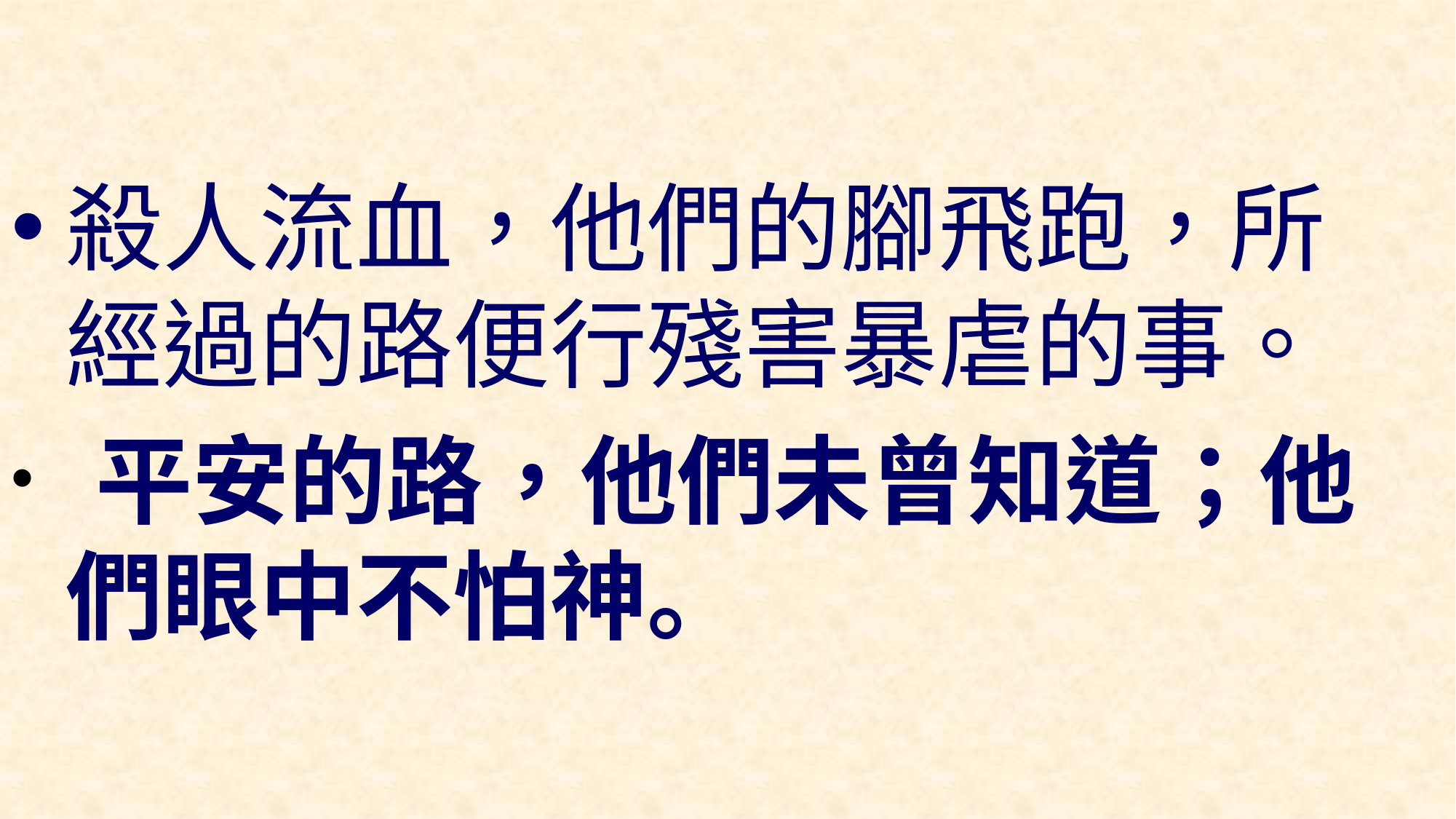

殺人流血，他們的腳飛跑，所經過的路便行殘害暴虐的事。
 平安的路，他們未曾知道；他們眼中不怕神。